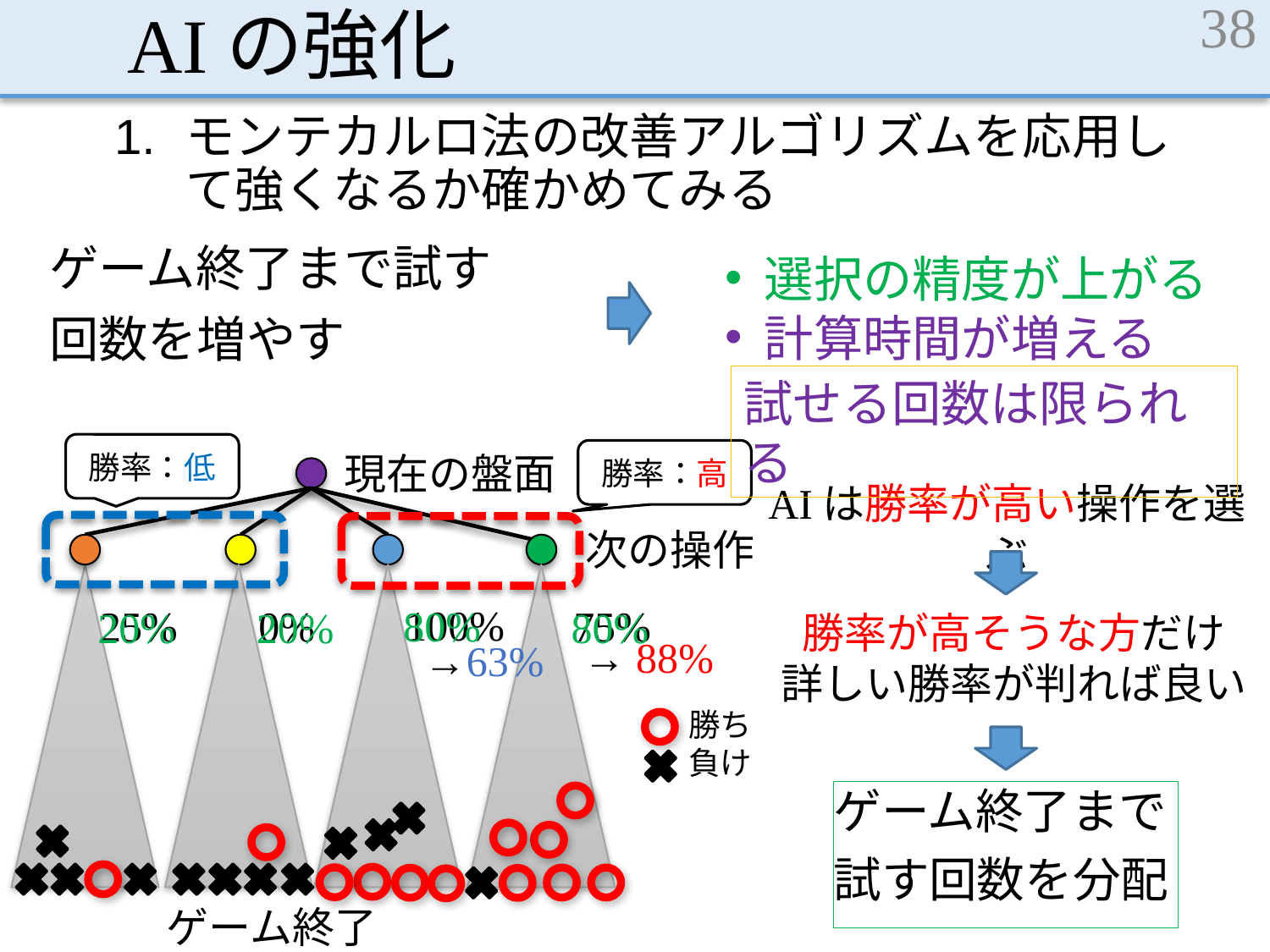

# AIの強化
38
モンテカルロ法の改善アルゴリズムを応用して強くなるか確かめてみる
ゲーム終了まで試す
回数を増やす

選択の精度が上がる
計算時間が増える

試せる回数は限られる
勝率：低
勝率：高
現在の盤面

AIは勝率が高い操作を選ぶ

次の操作

100%
25%
0%
75%
80%
20%
20%
80%
勝率が高そうな方だけ
詳しい勝率が判れば良い
→ 88%
→63%
勝ち
負け

ゲーム終了まで
試す回数を分配

ゲーム終了